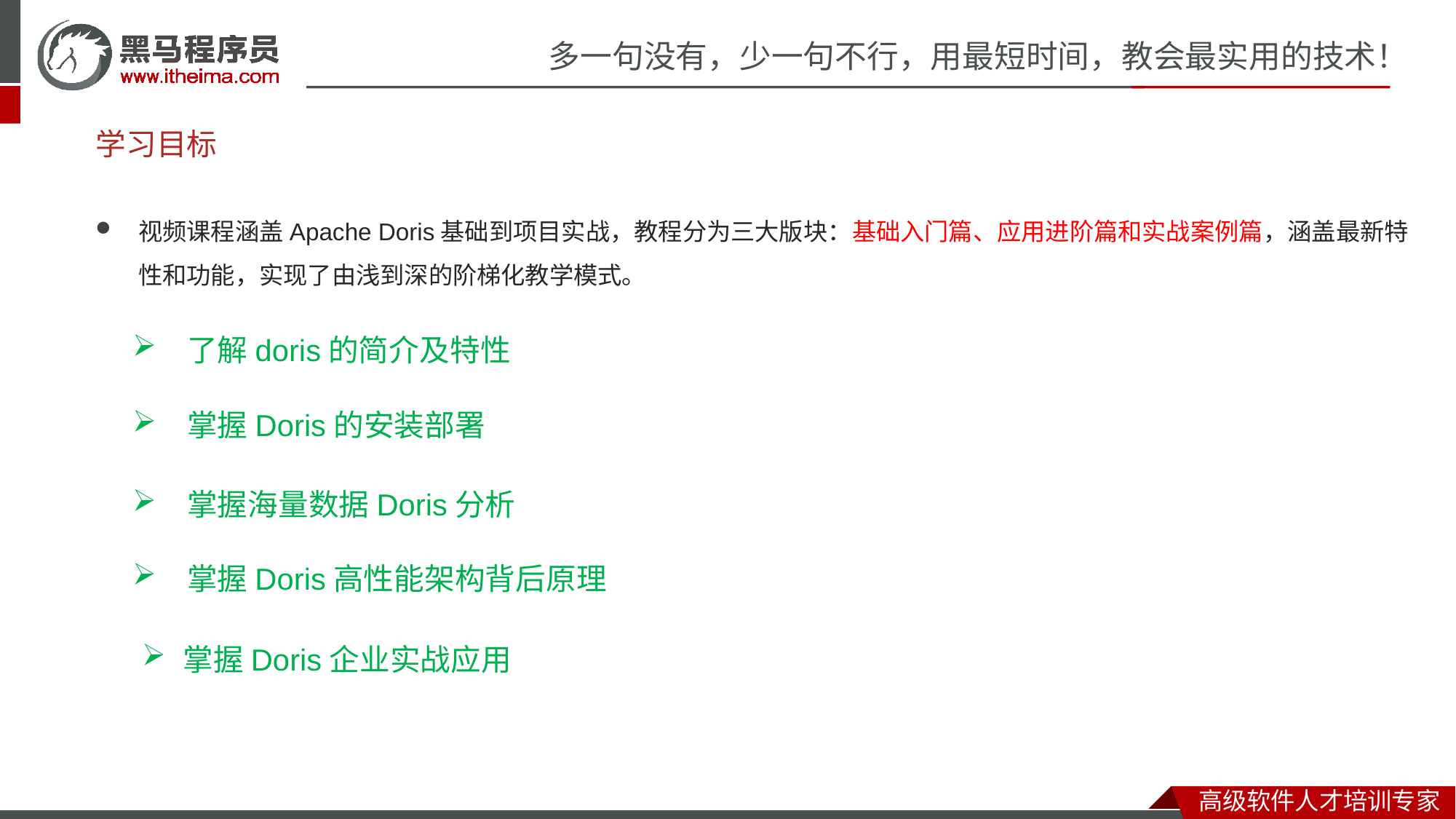

学习目标
视频课程涵盖Apache Doris基础到项目实战，教程分为三大版块：基础入门篇、应用进阶篇和实战案例篇，涵盖最新特性和功能，实现了由浅到深的阶梯化教学模式。
了解doris的简介及特性
掌握Doris的安装部署

掌握海量数据Doris分析
掌握Doris高性能架构背后原理
掌握Doris企业实战应用